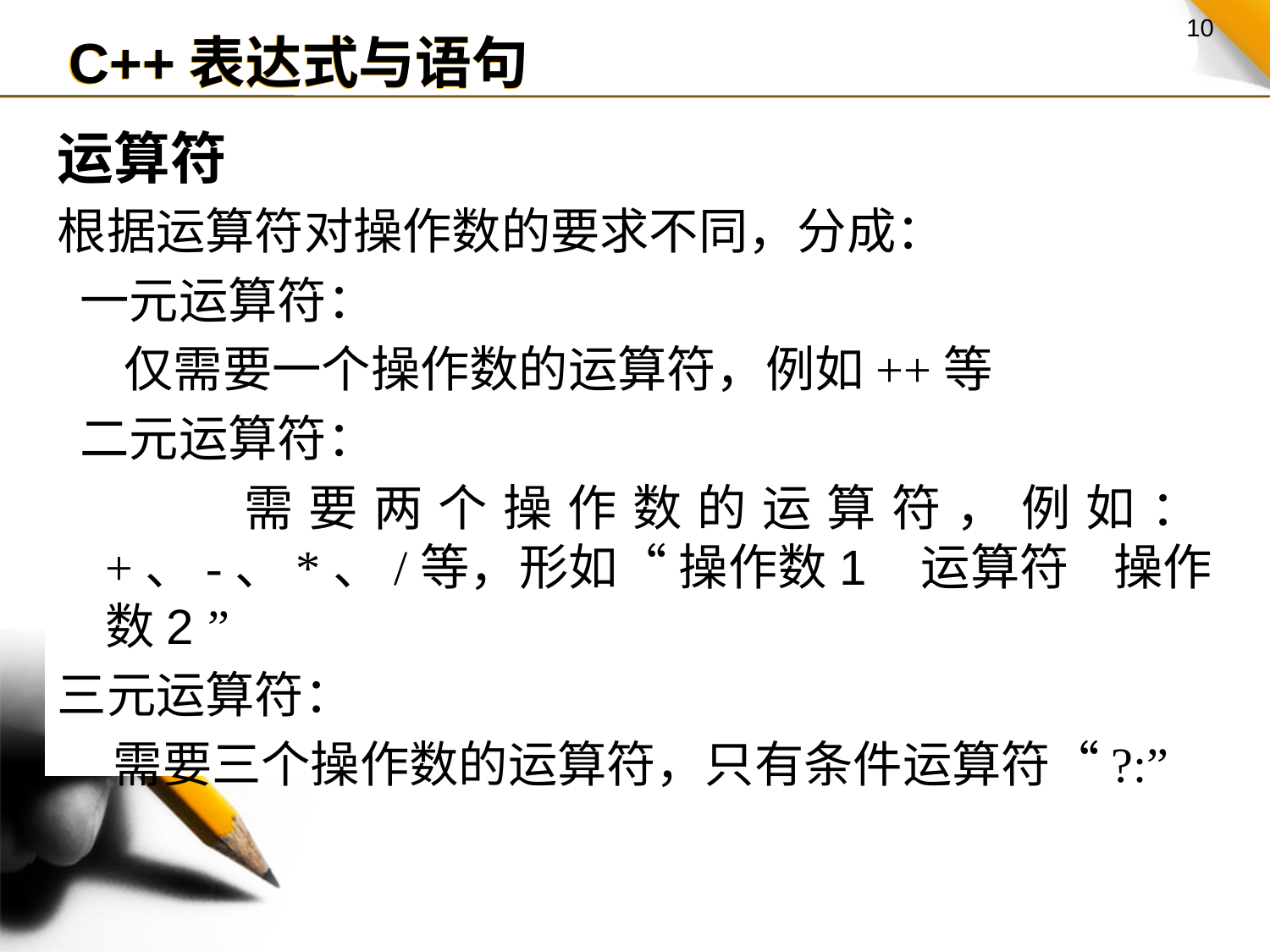

C++表达式与语句
运算符
根据运算符对操作数的要求不同，分成：
 一元运算符：
     仅需要一个操作数的运算符，例如++等
 二元运算符：
      需要两个操作数的运算符，例如：+、-、*、/等，形如“ 操作数1   运算符    操作数2 ”
三元运算符：
    需要三个操作数的运算符，只有条件运算符“?:”